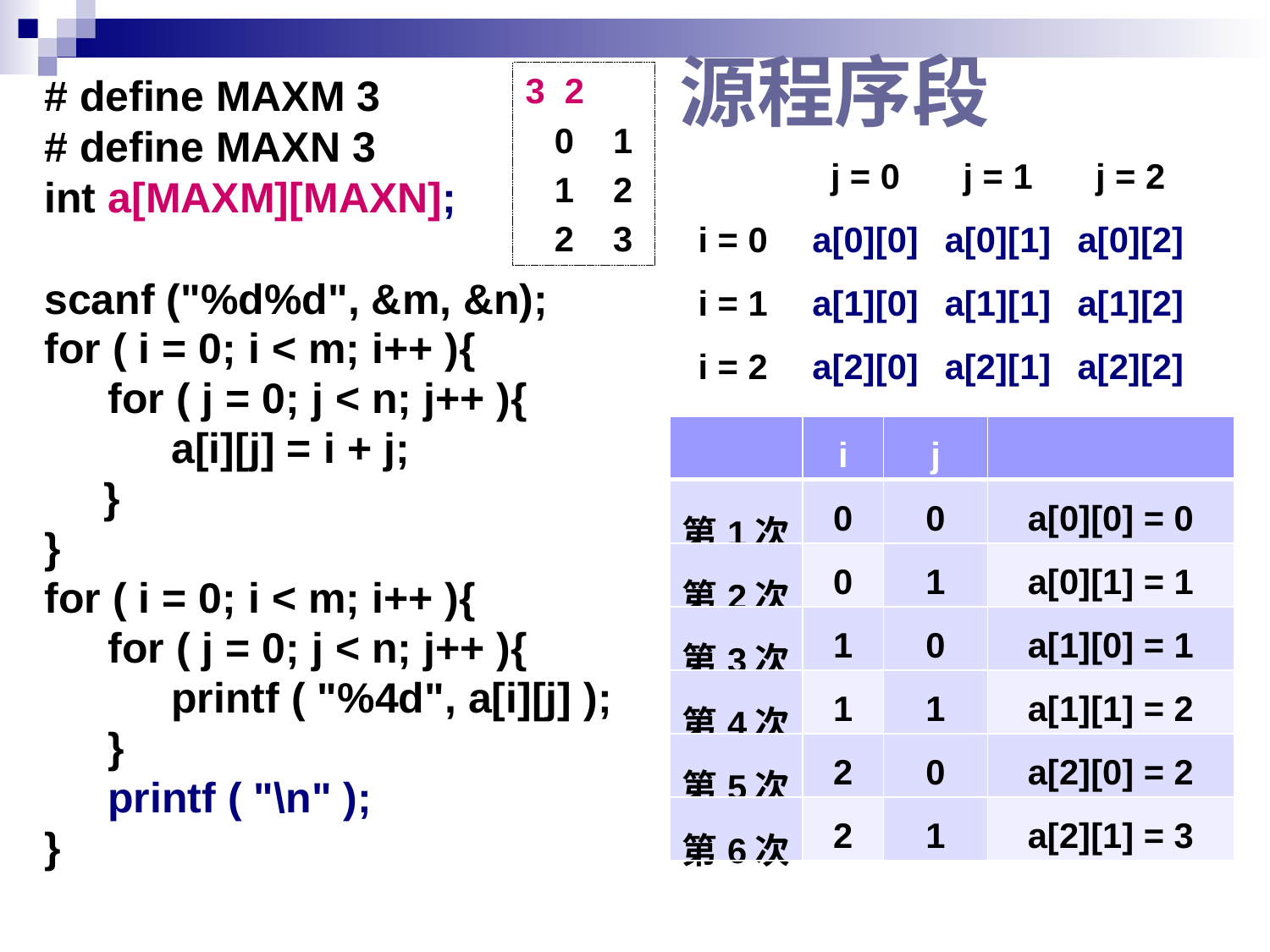

# 源程序段
# define MAXM 3
# define MAXN 3
int a[MAXM][MAXN];

scanf ("%d%d", &m, &n);
for ( i = 0; i < m; i++ ){
for ( j = 0; j < n; j++ ){
a[i][j] = i + j;
     }
}
for ( i = 0; i < m; i++ ){
for ( j = 0; j < n; j++ ){
printf ( "%4d", a[i][j] );
}
printf ( "\n" );
}
3  2
   0    1
   1    2
   2    3
|  | j = 0 | j = 1 | j = 2 |
| --- | --- | --- | --- |
| i = 0 | a[0][0] | a[0][1] | a[0][2] |
| i = 1 | a[1][0] | a[1][1] | a[1][2] |
| i = 2 | a[2][0] | a[2][1] | a[2][2] |
|  | i | j |  |
| --- | --- | --- | --- |
| 第1次 | 0 | 0 | a[0][0] = 0 |
| 第2次 | 0 | 1 | a[0][1] = 1 |
| 第3次 | 1 | 0 | a[1][0] = 1 |
| 第4次 | 1 | 1 | a[1][1] = 2 |
| 第5次 | 2 | 0 | a[2][0] = 2 |
| 第6次 | 2 | 1 | a[2][1] = 3 |